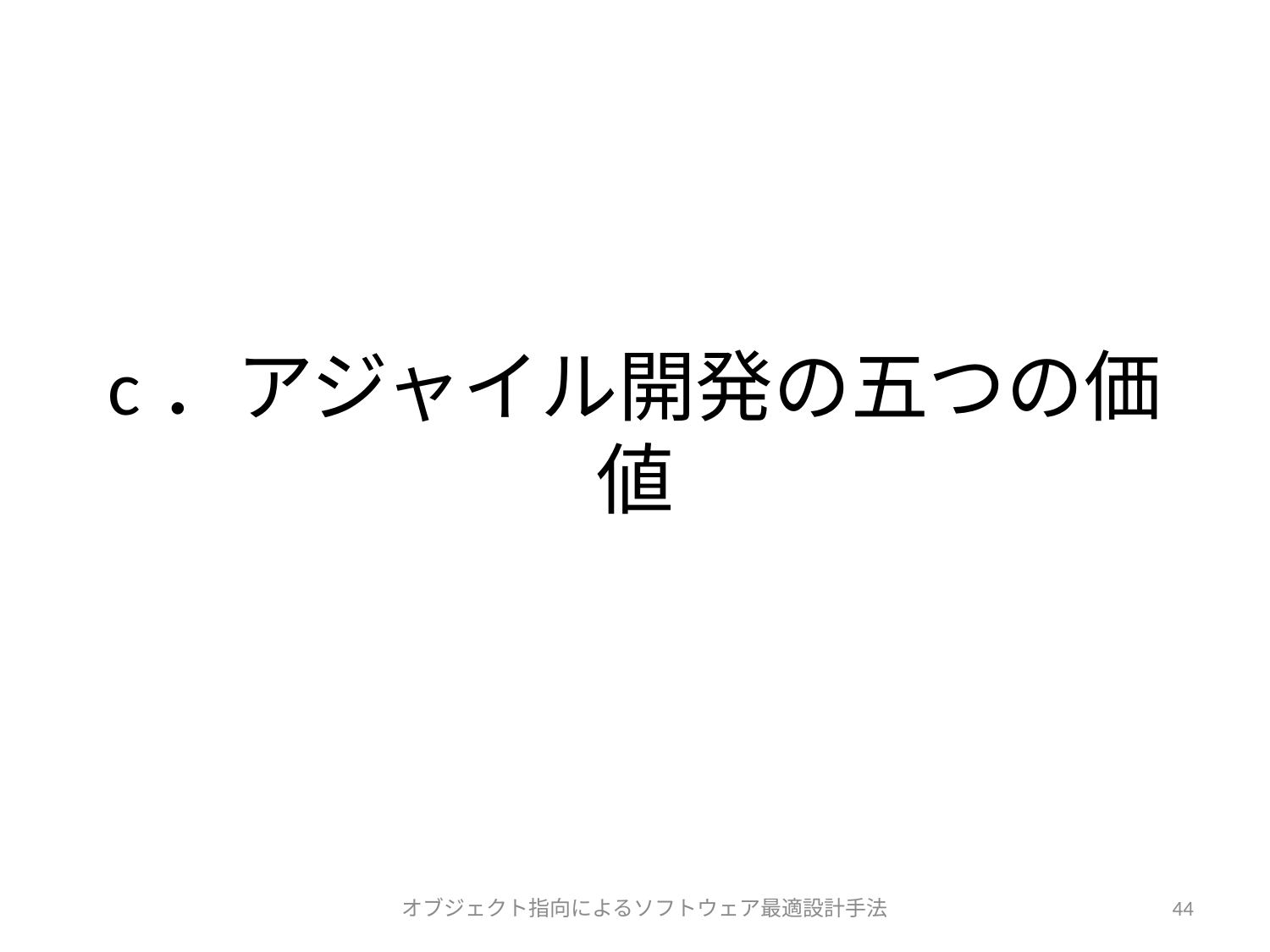

# c．アジャイル開発の五つの価値
オブジェクト指向によるソフトウェア最適設計手法
44